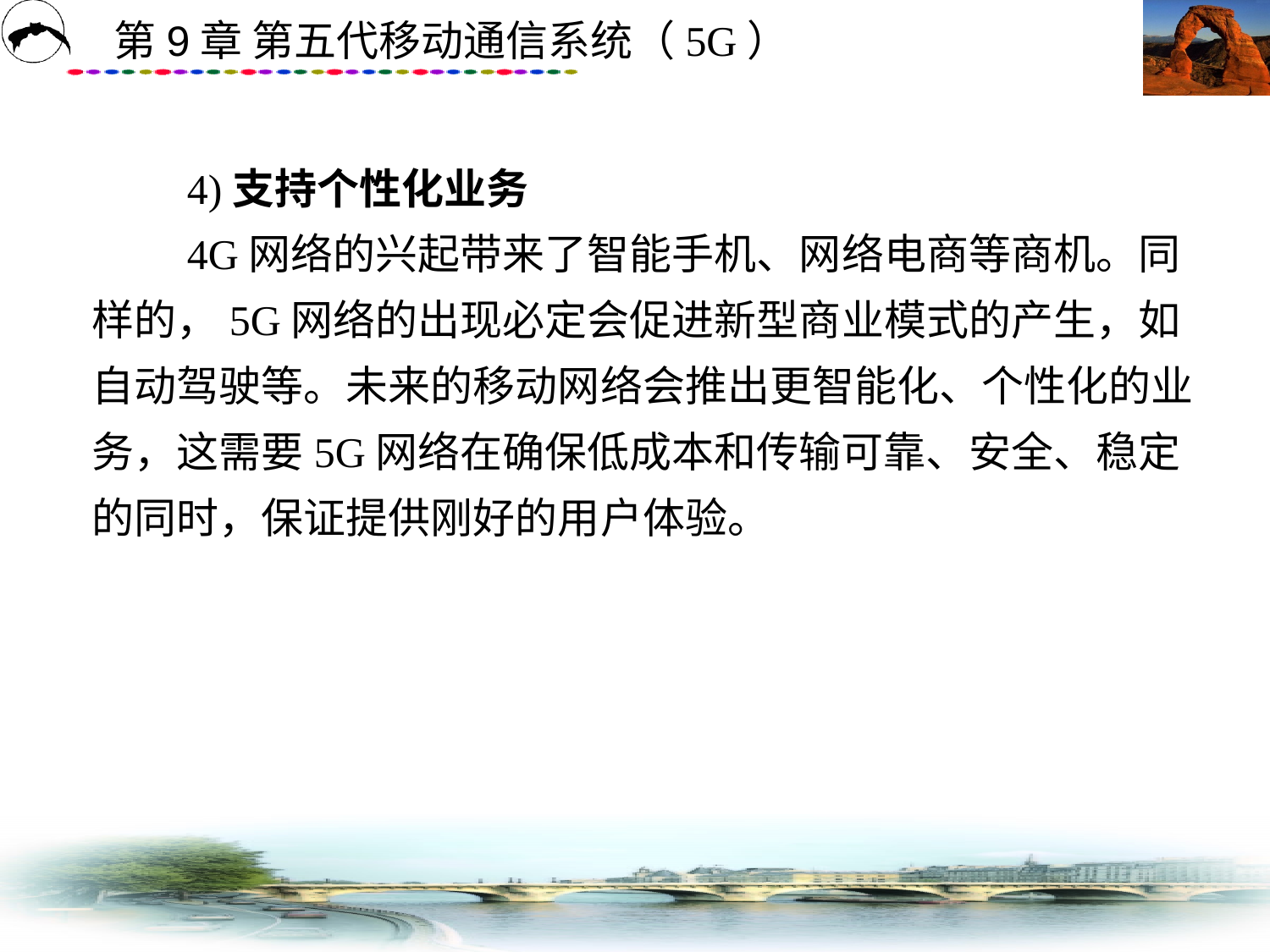

# 4)支持个性化业务 　　4G网络的兴起带来了智能手机、网络电商等商机。同样的，5G网络的出现必定会促进新型商业模式的产生，如自动驾驶等。未来的移动网络会推出更智能化、个性化的业务，这需要5G网络在确保低成本和传输可靠、安全、稳定的同时，保证提供刚好的用户体验。